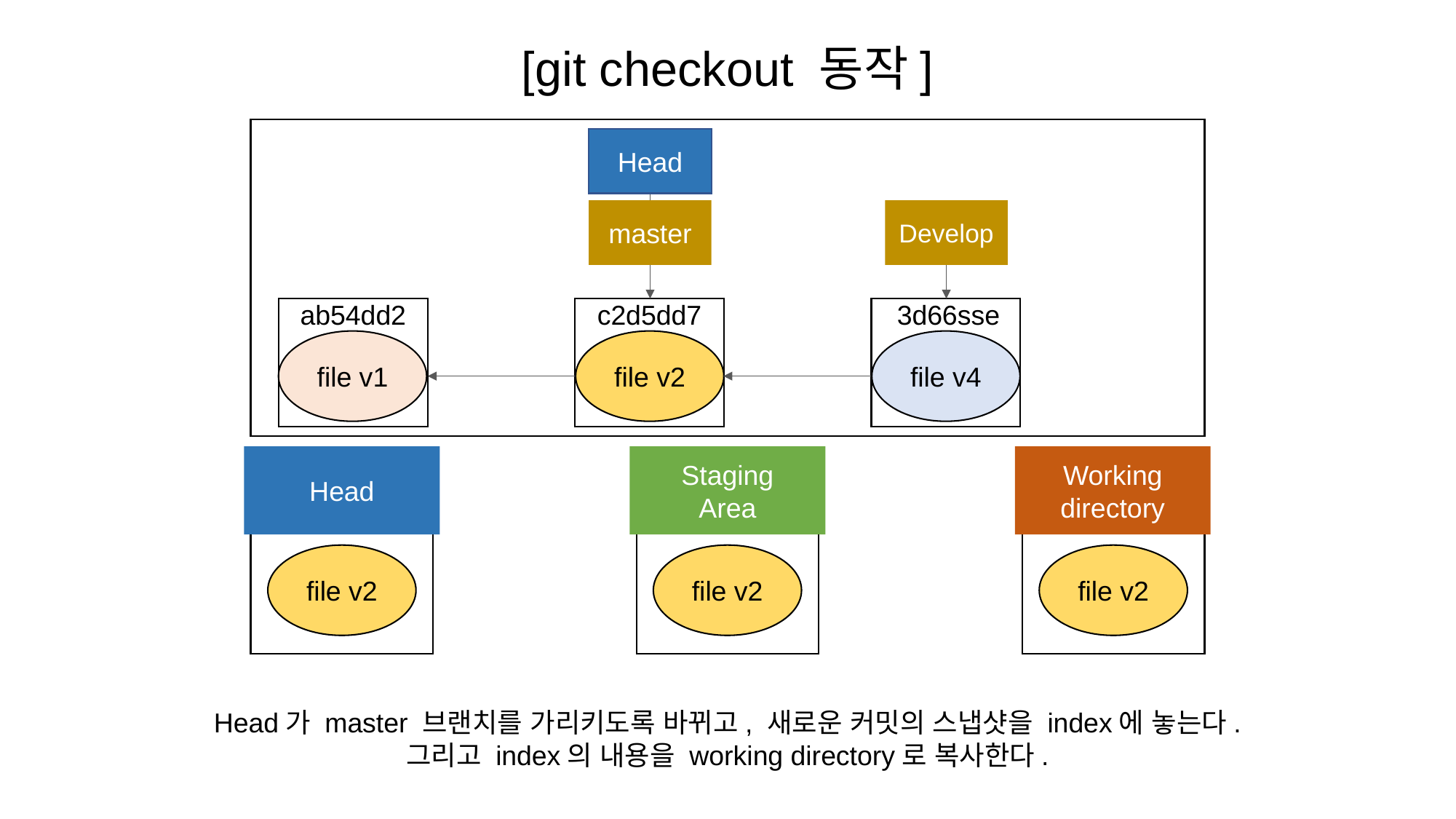

[git checkout 동작]

Head
master
Develop
ab54dd2

file v1
c2d5dd7
3d66sse

file v2
file v4
Head
Staging
Area
Working
directory

file v2
file v2
file v2
Head가 master 브랜치를 가리키도록 바뀌고, 새로운 커밋의 스냅샷을 index에 놓는다.
그리고 index의 내용을 working directory로 복사한다.